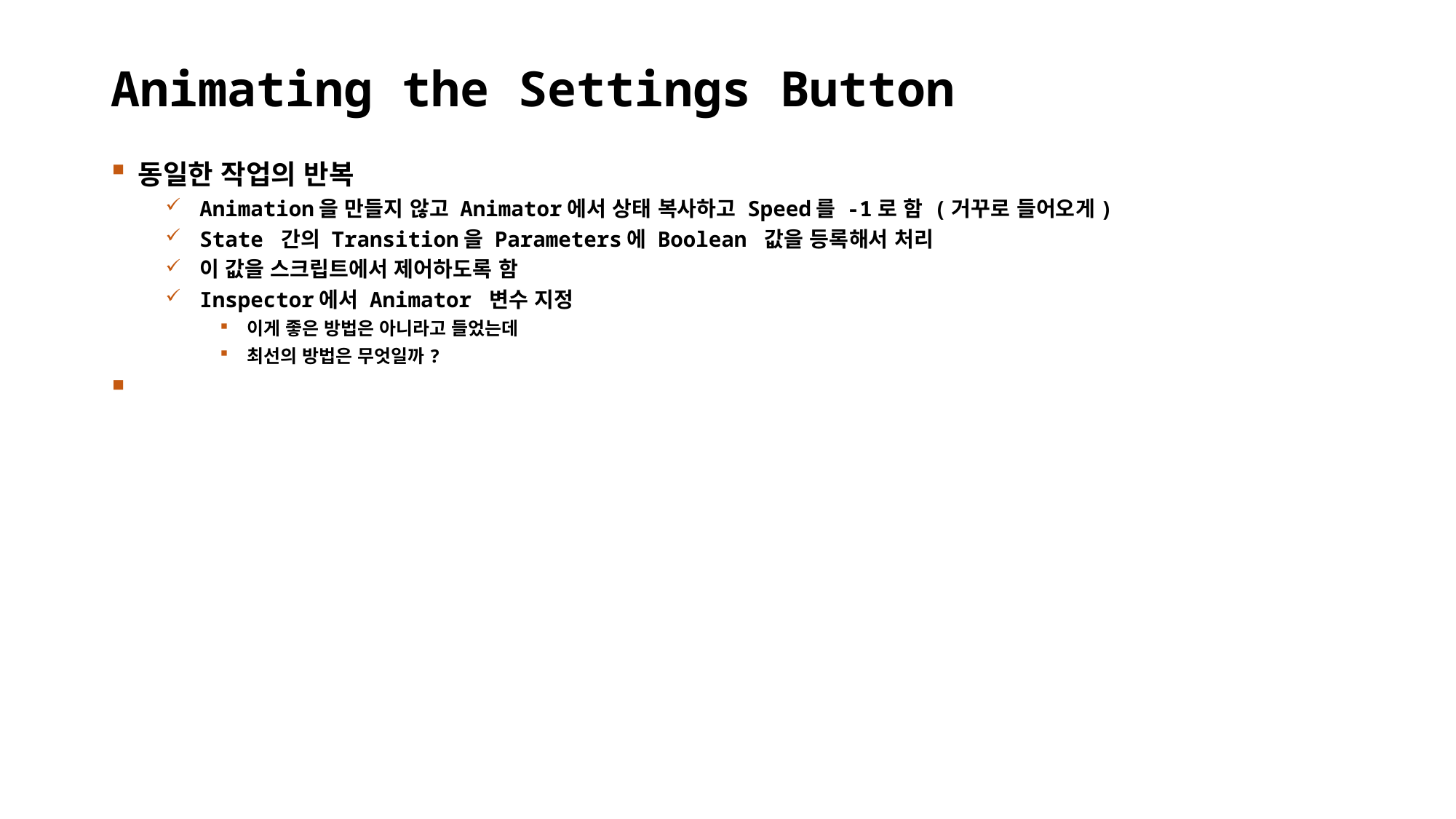

# Animating the Settings Button
동일한 작업의 반복
Animation을 만들지 않고 Animator에서 상태 복사하고 Speed를 -1로 함 (거꾸로 들어오게)
State 간의 Transition을 Parameters에 Boolean 값을 등록해서 처리
이 값을 스크립트에서 제어하도록 함
Inspector에서 Animator 변수 지정
이게 좋은 방법은 아니라고 들었는데
최선의 방법은 무엇일까?